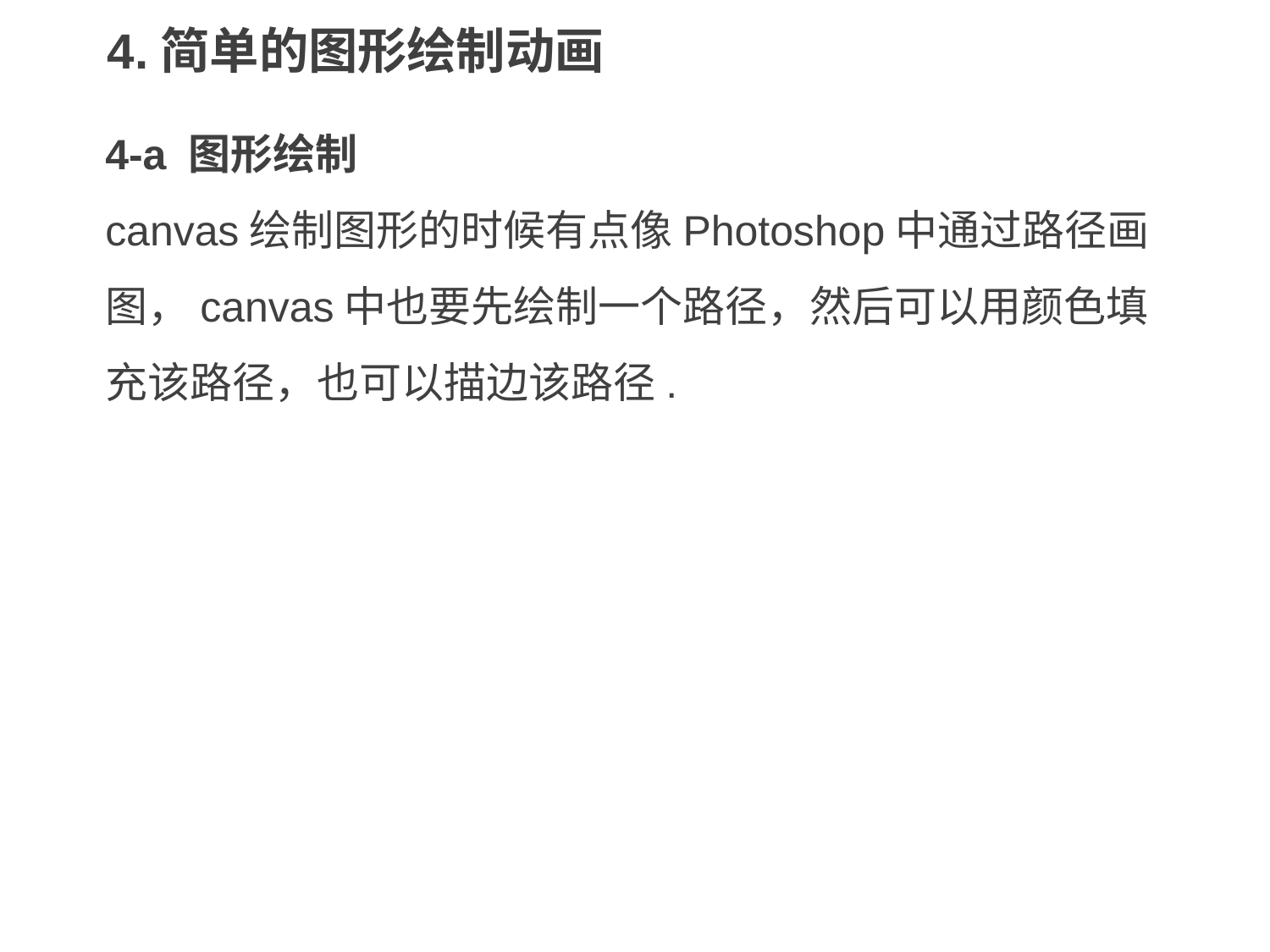

4.简单的图形绘制动画
4-a 图形绘制
canvas绘制图形的时候有点像Photoshop中通过路径画图，canvas中也要先绘制一个路径，然后可以用颜色填充该路径，也可以描边该路径.